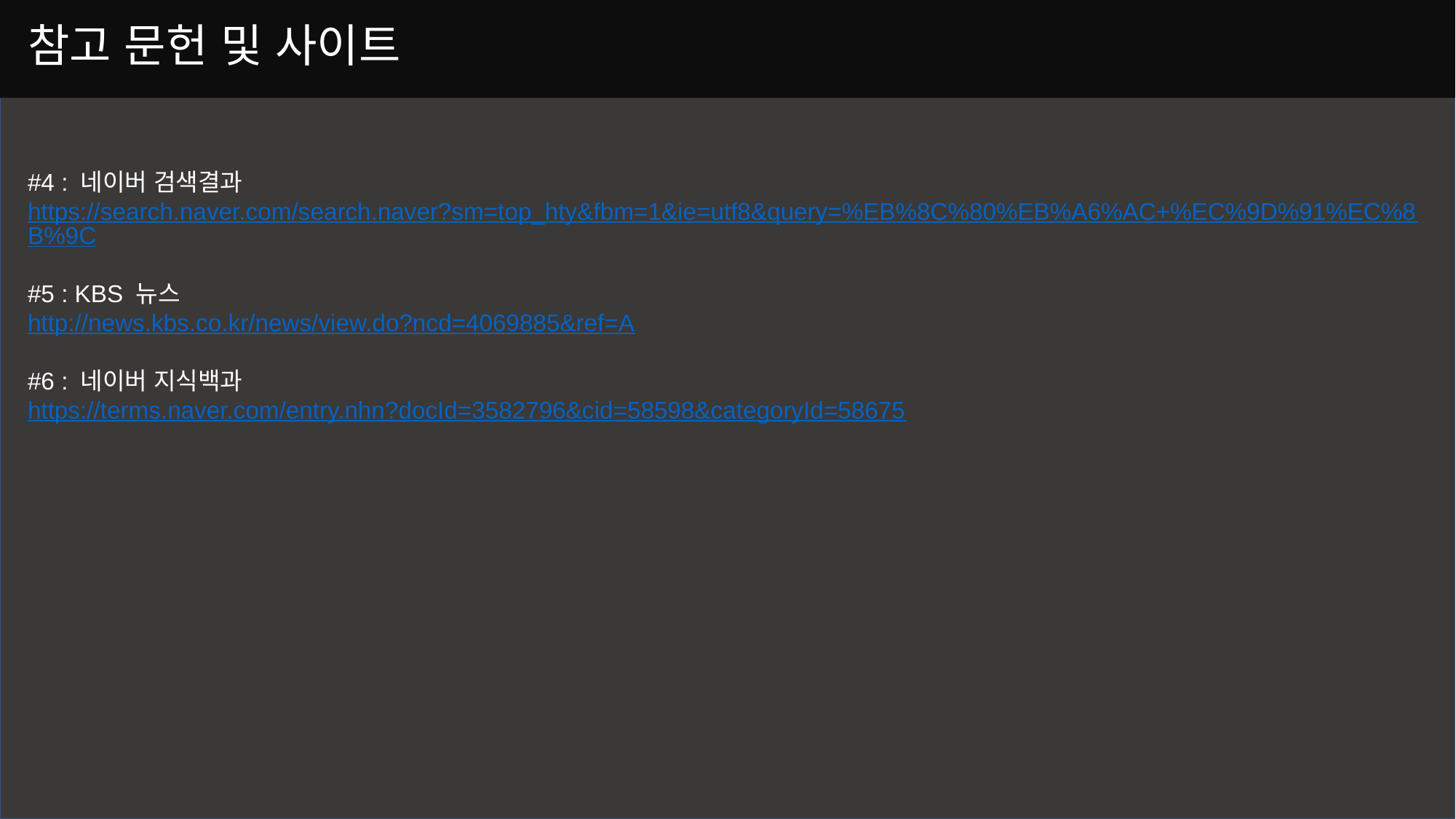

참고 문헌 및 사이트
#4 : 네이버 검색결과
https://search.naver.com/search.naver?sm=top_hty&fbm=1&ie=utf8&query=%EB%8C%80%EB%A6%AC+%EC%9D%91%EC%8B%9C

#5 : KBS 뉴스
http://news.kbs.co.kr/news/view.do?ncd=4069885&ref=A

#6 : 네이버 지식백과
https://terms.naver.com/entry.nhn?docId=3582796&cid=58598&categoryId=58675